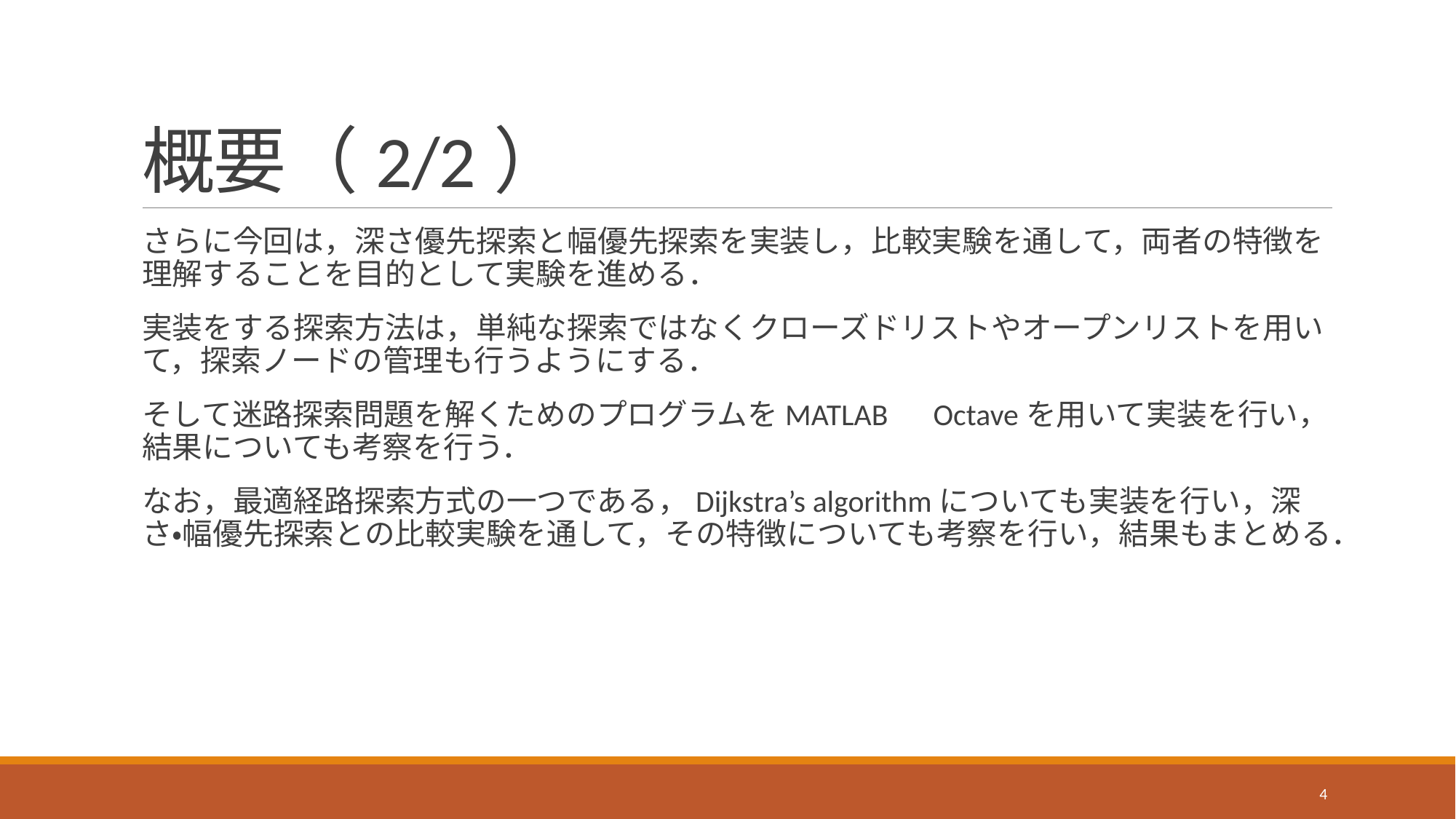

# 概要（2/2）
さらに今回は，深さ優先探索と幅優先探索を実装し，比較実験を通して，両者の特徴を理解することを目的として実験を進める．
実装をする探索方法は，単純な探索ではなくクローズドリストやオープンリストを用いて，探索ノードの管理も行うようにする．
そして迷路探索問題を解くためのプログラムをMATLAB　Octaveを用いて実装を行い，結果についても考察を行う．
なお，最適経路探索方式の一つである，Dijkstra’s algorithmについても実装を行い，深さ・幅優先探索との比較実験を通して，その特徴についても考察を行い，結果もまとめる．

4